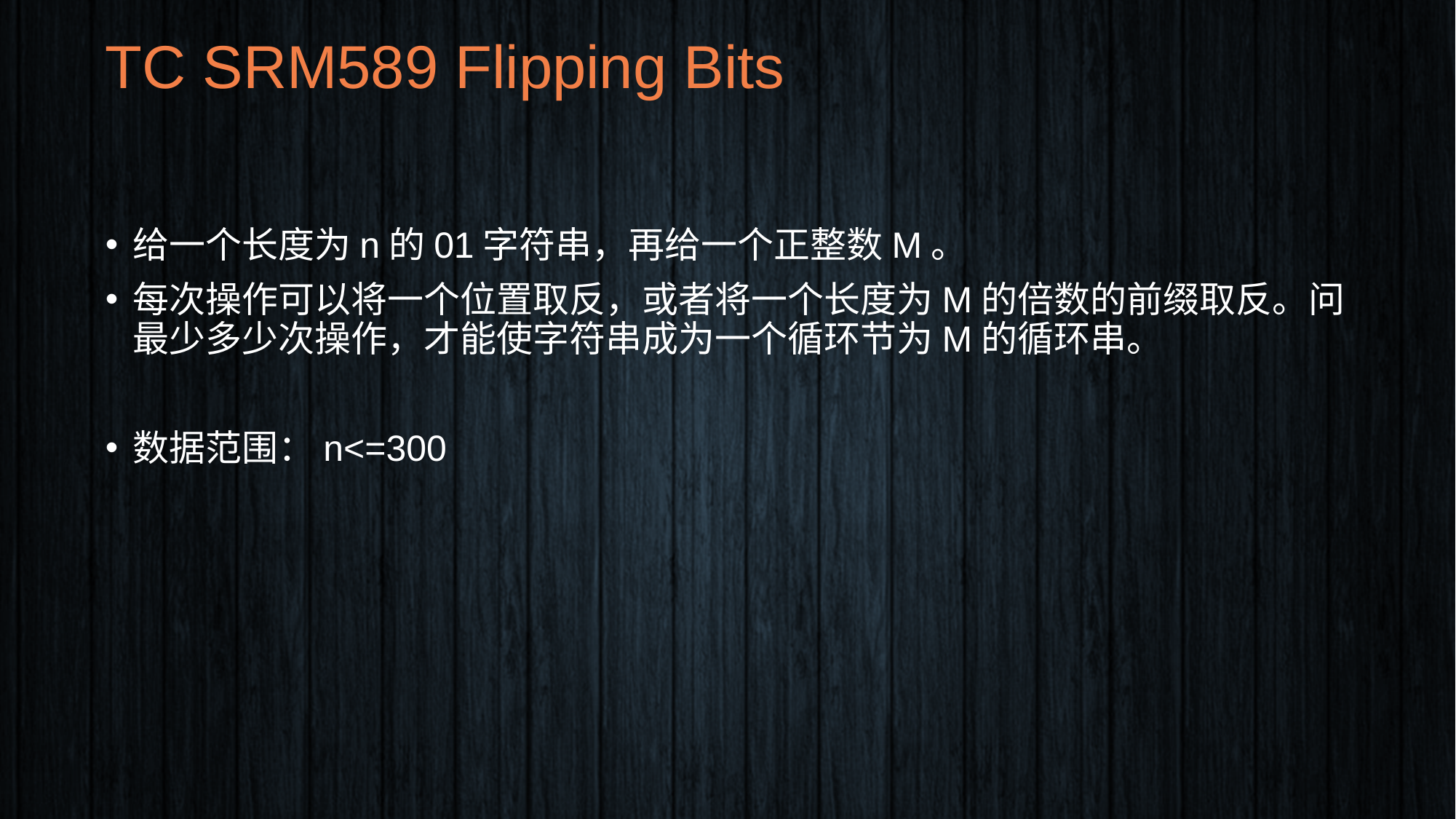

# TC SRM589 Flipping Bits
给一个长度为n的01字符串，再给一个正整数M。
每次操作可以将一个位置取反，或者将一个长度为M的倍数的前缀取反。问最少多少次操作，才能使字符串成为一个循环节为M的循环串。

数据范围：n<=300